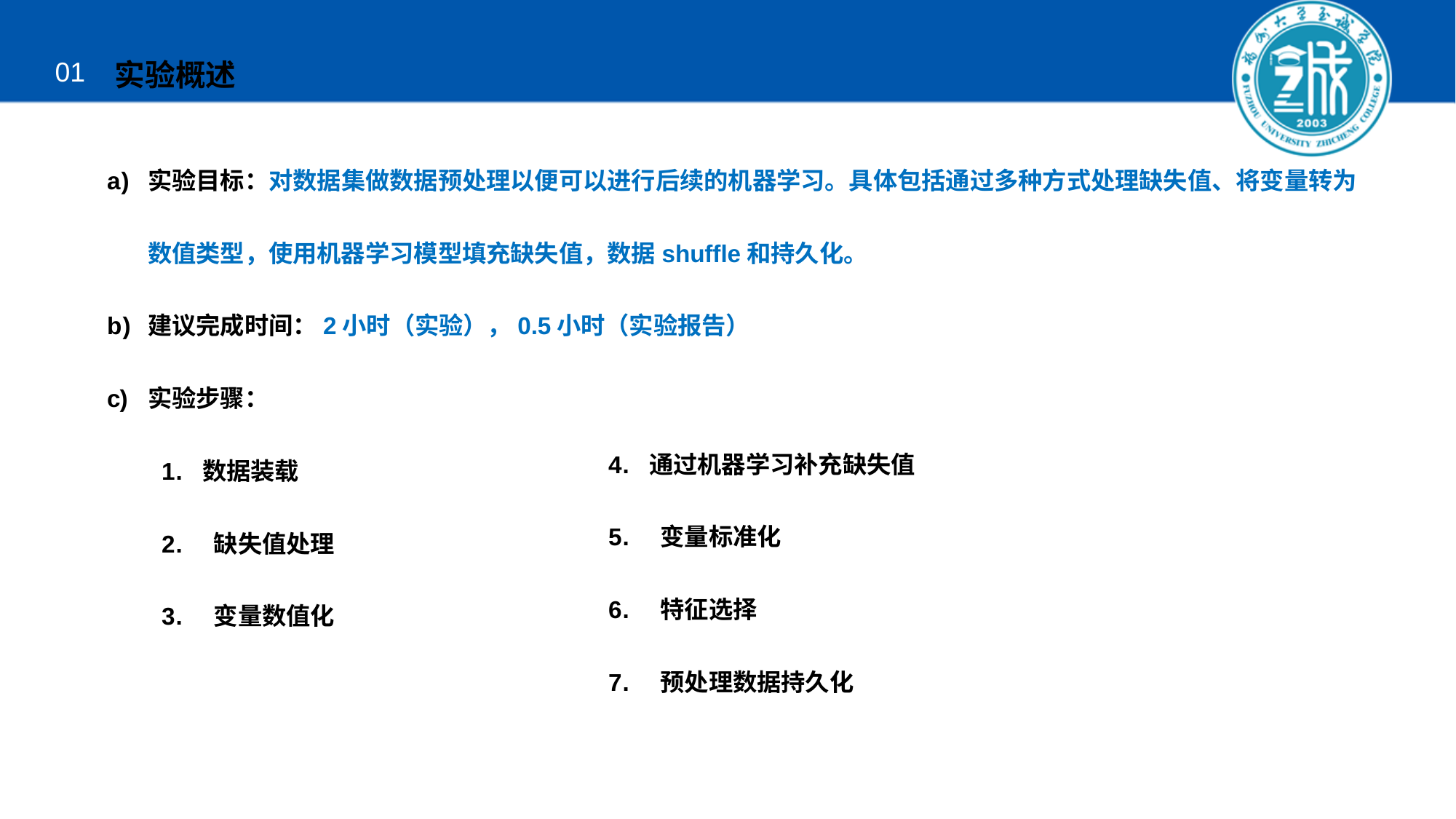

01
实验概述
实验目标：对数据集做数据预处理以便可以进行后续的机器学习。具体包括通过多种方式处理缺失值、将变量转为数值类型，使用机器学习模型填充缺失值，数据shuffle和持久化。
建议完成时间：2小时（实验），0.5小时（实验报告）
实验步骤：
数据装载
 缺失值处理
 变量数值化

通过机器学习补充缺失值
 变量标准化
 特征选择
 预处理数据持久化